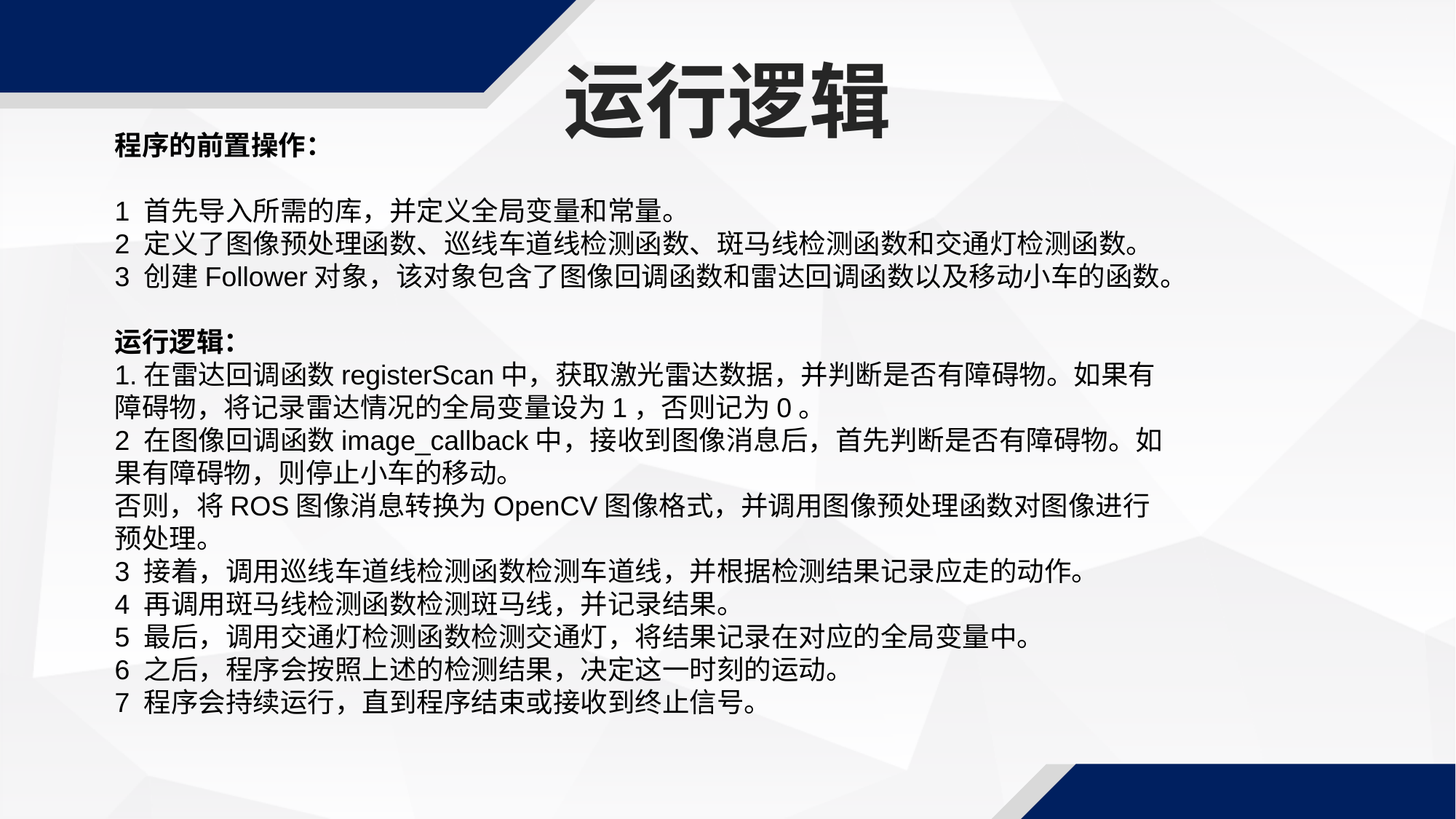

运行逻辑
程序的前置操作：

1 首先导入所需的库，并定义全局变量和常量。
2 定义了图像预处理函数、巡线车道线检测函数、斑马线检测函数和交通灯检测函数。
3 创建Follower对象，该对象包含了图像回调函数和雷达回调函数以及移动小车的函数。

运行逻辑：
1.在雷达回调函数registerScan中，获取激光雷达数据，并判断是否有障碍物。如果有障碍物，将记录雷达情况的全局变量设为1，否则记为0。
2 在图像回调函数image_callback中，接收到图像消息后，首先判断是否有障碍物。如果有障碍物，则停止小车的移动。
否则，将ROS图像消息转换为OpenCV图像格式，并调用图像预处理函数对图像进行预处理。
3 接着，调用巡线车道线检测函数检测车道线，并根据检测结果记录应走的动作。
4 再调用斑马线检测函数检测斑马线，并记录结果。
5 最后，调用交通灯检测函数检测交通灯，将结果记录在对应的全局变量中。
6 之后，程序会按照上述的检测结果，决定这一时刻的运动。
7 程序会持续运行，直到程序结束或接收到终止信号。